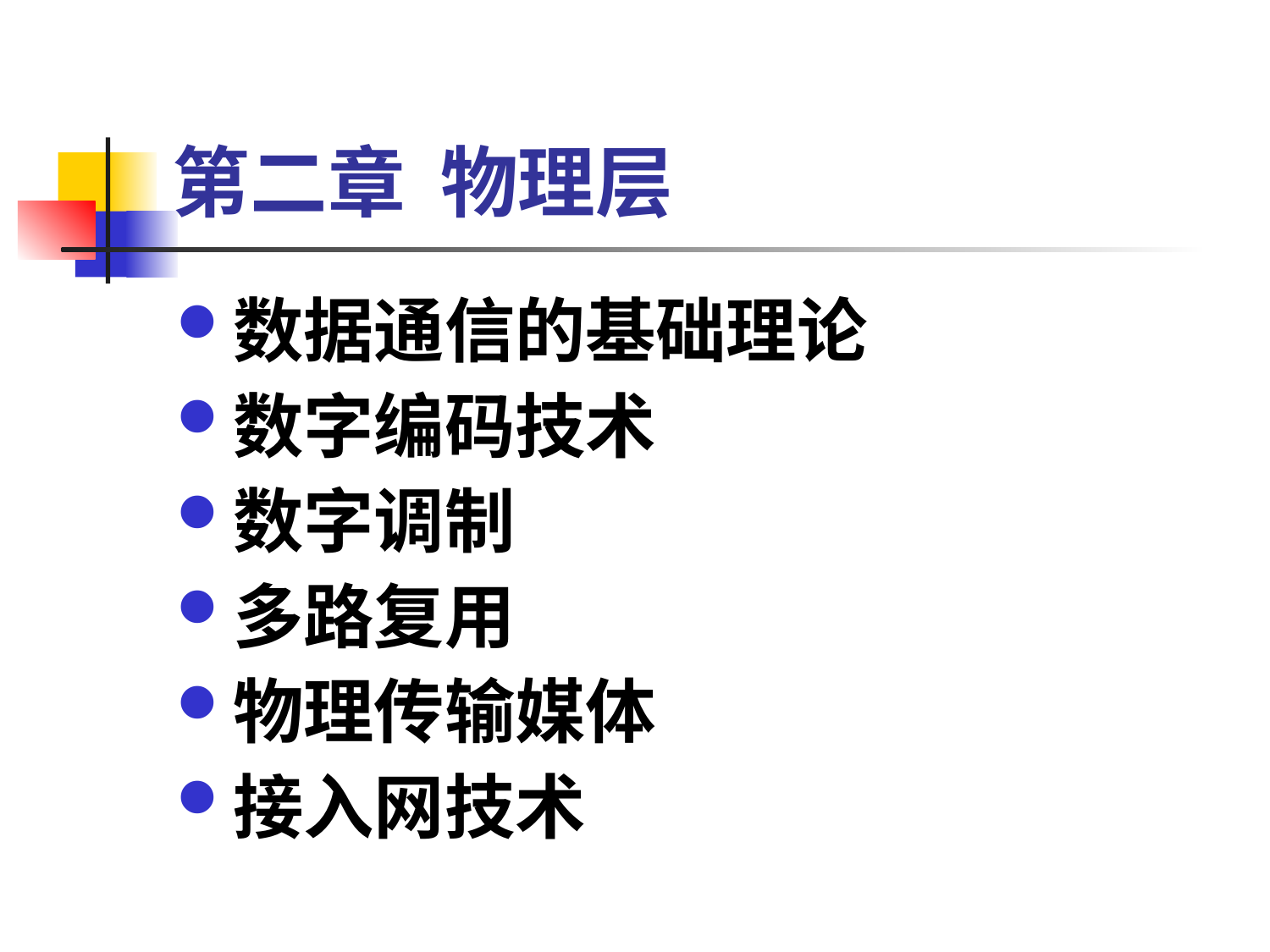

# 第二章  物理层
数据通信的基础理论
数字编码技术
数字调制
多路复用
物理传输媒体
接入网技术